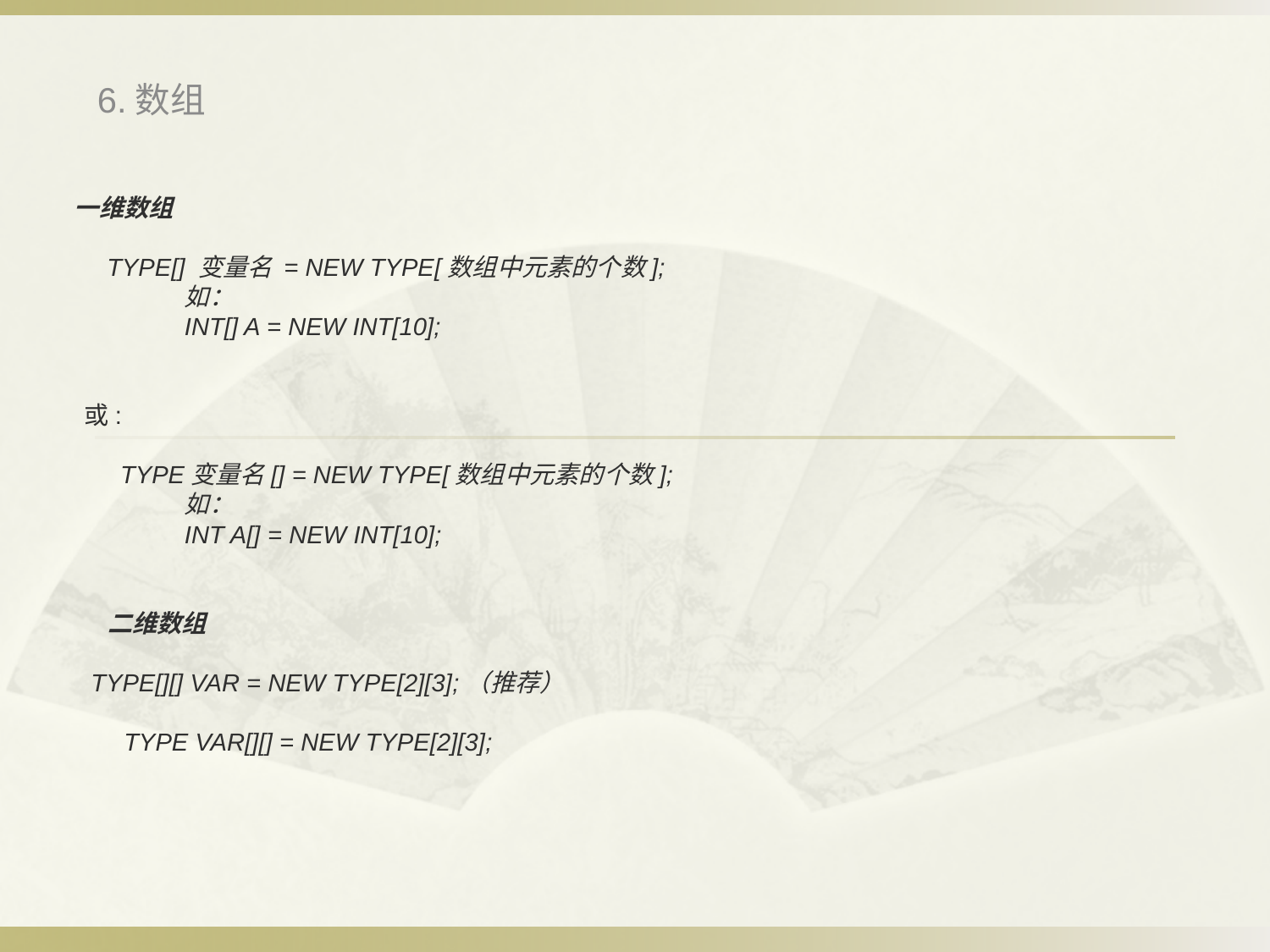

6.数组
# 一维数组 　     type[] 变量名 = new type[数组中元素的个数]; 　　	如： 　　	int[] a = new int[10]; 或: type变量名[] = new type[数组中元素的个数]; 如： int a[] = new int[10]; 二维数组 type[][] var = new type[2][3];（推荐） type var[][] = new type[2][3];